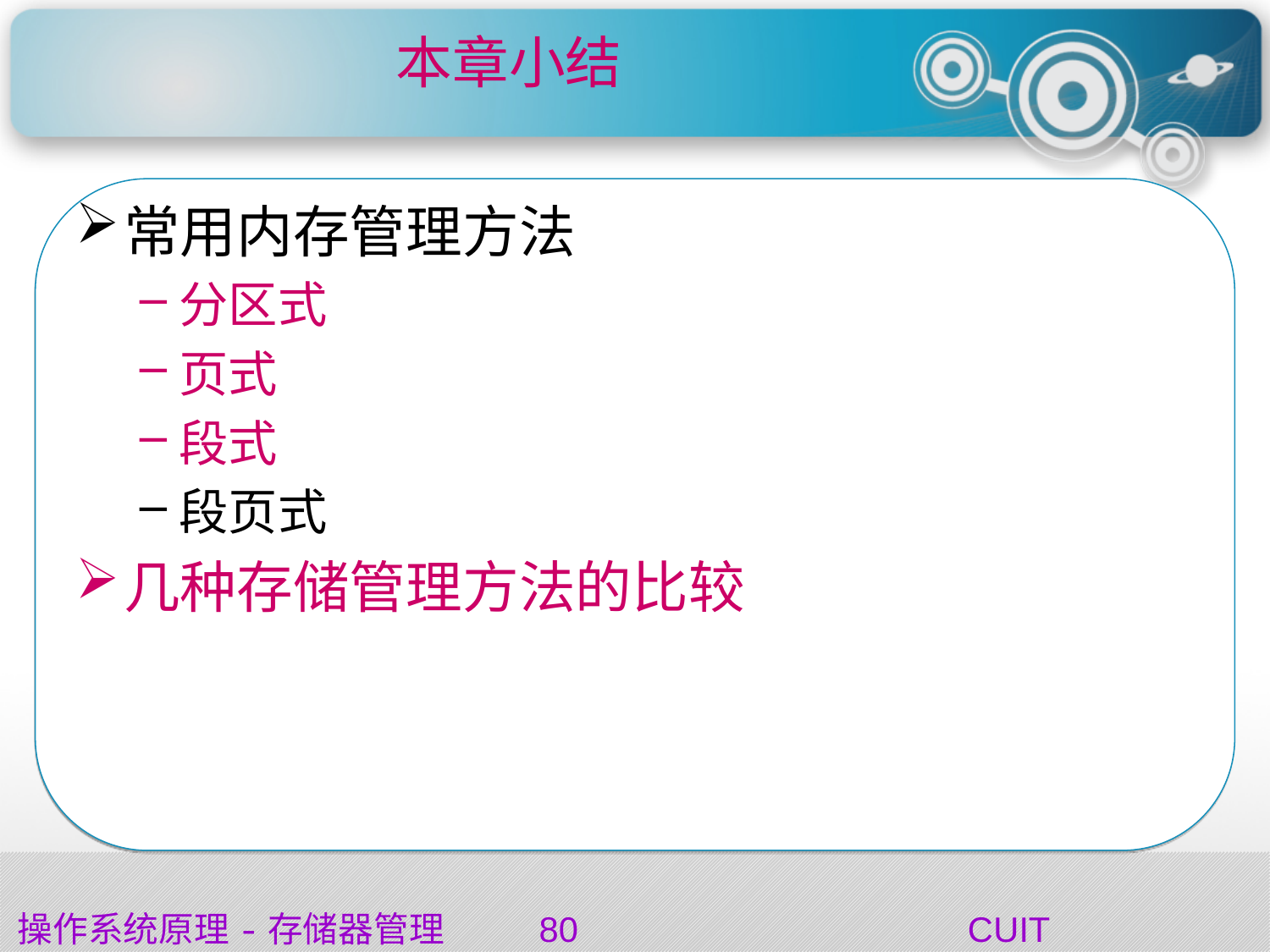

# 本章小结
常用内存管理方法
分区式
页式
段式
段页式
几种存储管理方法的比较